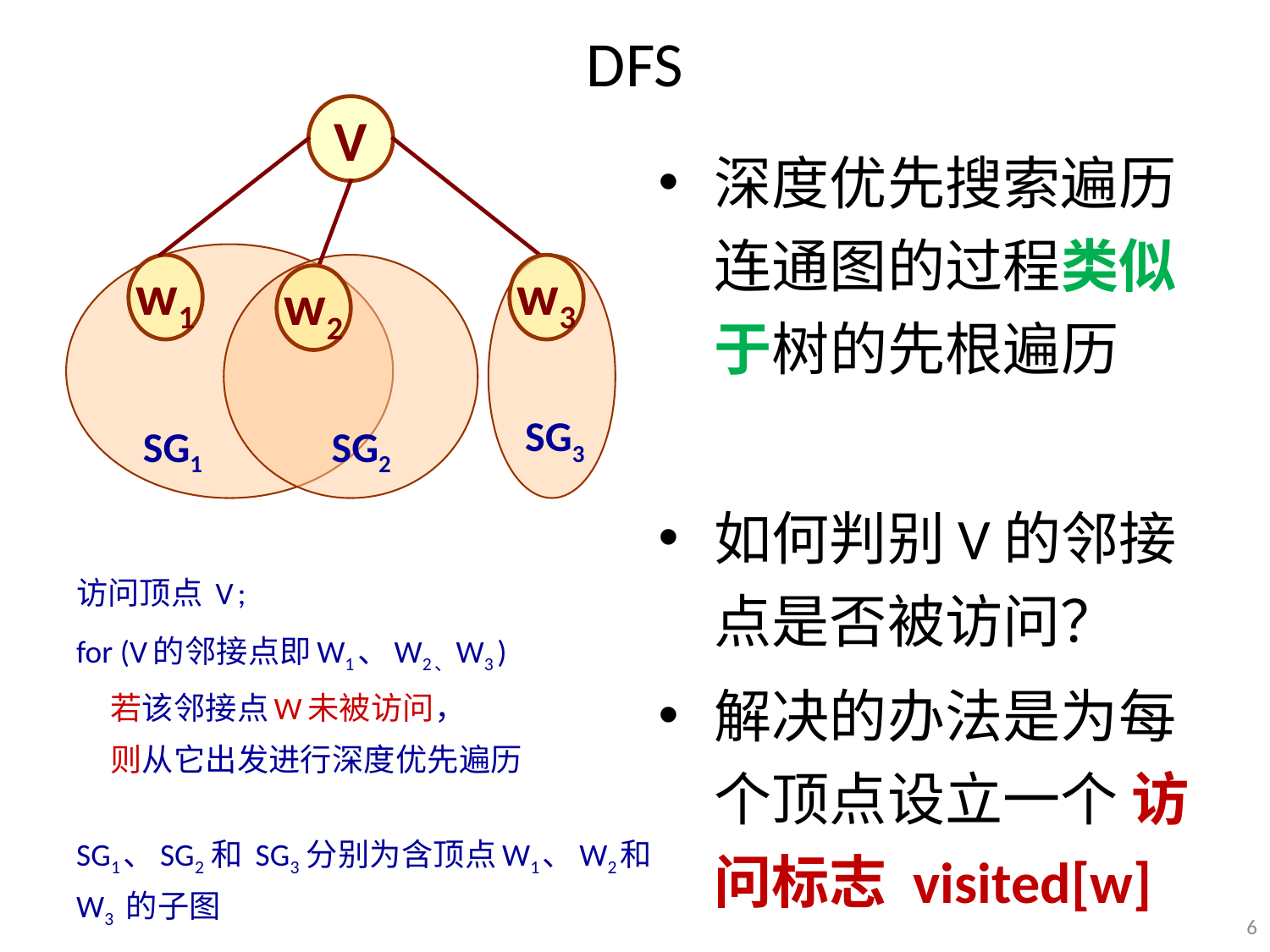

# DFS
V

w1
w3
w2

访问顶点 V ;
for (V的邻接点即W1、W2、W3 )
    若该邻接点W未被访问，
    则从它出发进行深度优先遍历

SG1、SG2 和 SG3 分别为含顶点W1、W2和W3 的子图
深度优先搜索遍历连通图的过程类似于树的先根遍历

如何判别V的邻接点是否被访问？
解决的办法是为每个顶点设立一个 访问标志 visited[w]

SG1

SG2

SG3
6